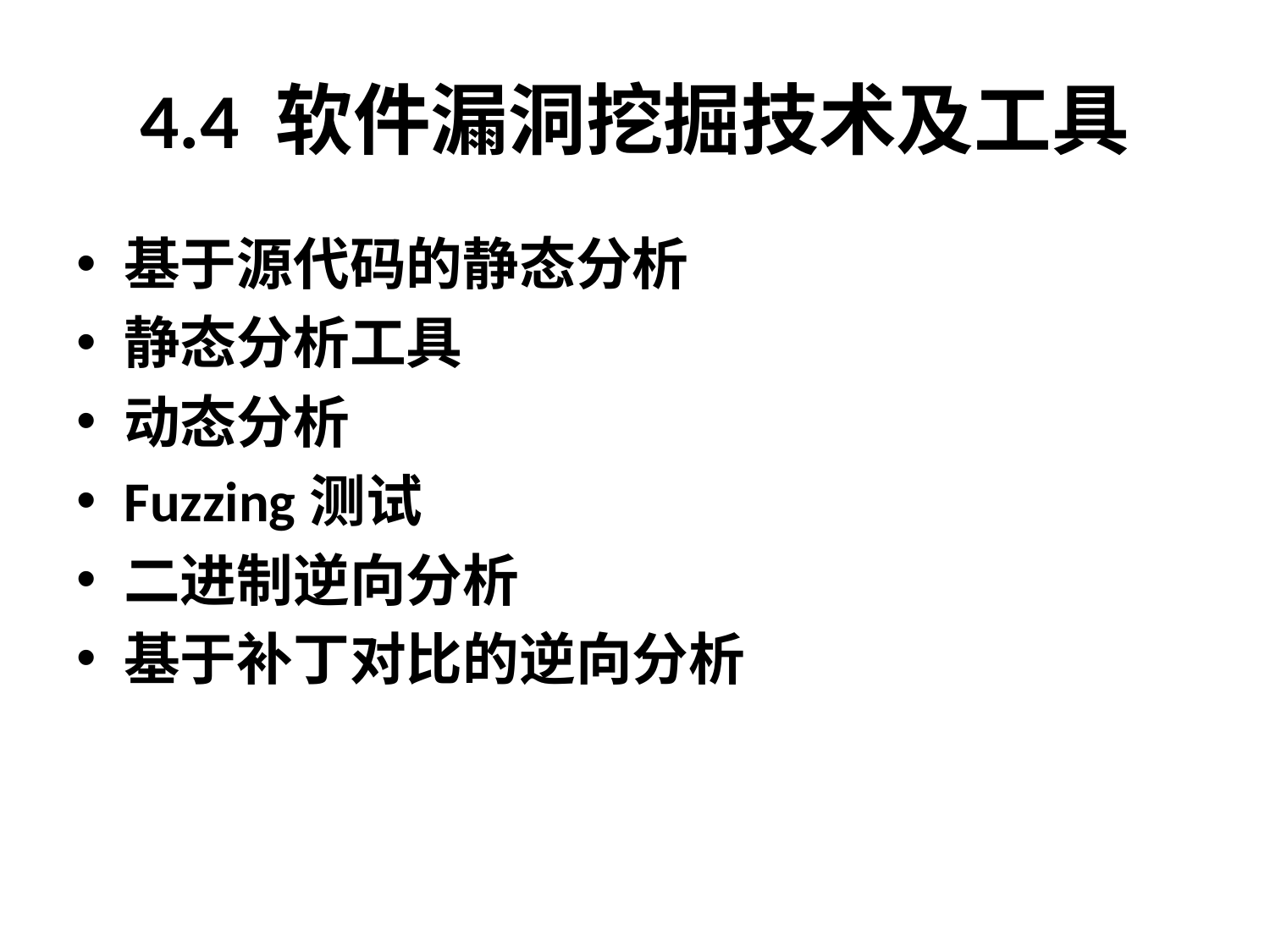

# 4.4 软件漏洞挖掘技术及工具
基于源代码的静态分析
静态分析工具
动态分析
Fuzzing测试
二进制逆向分析
基于补丁对比的逆向分析